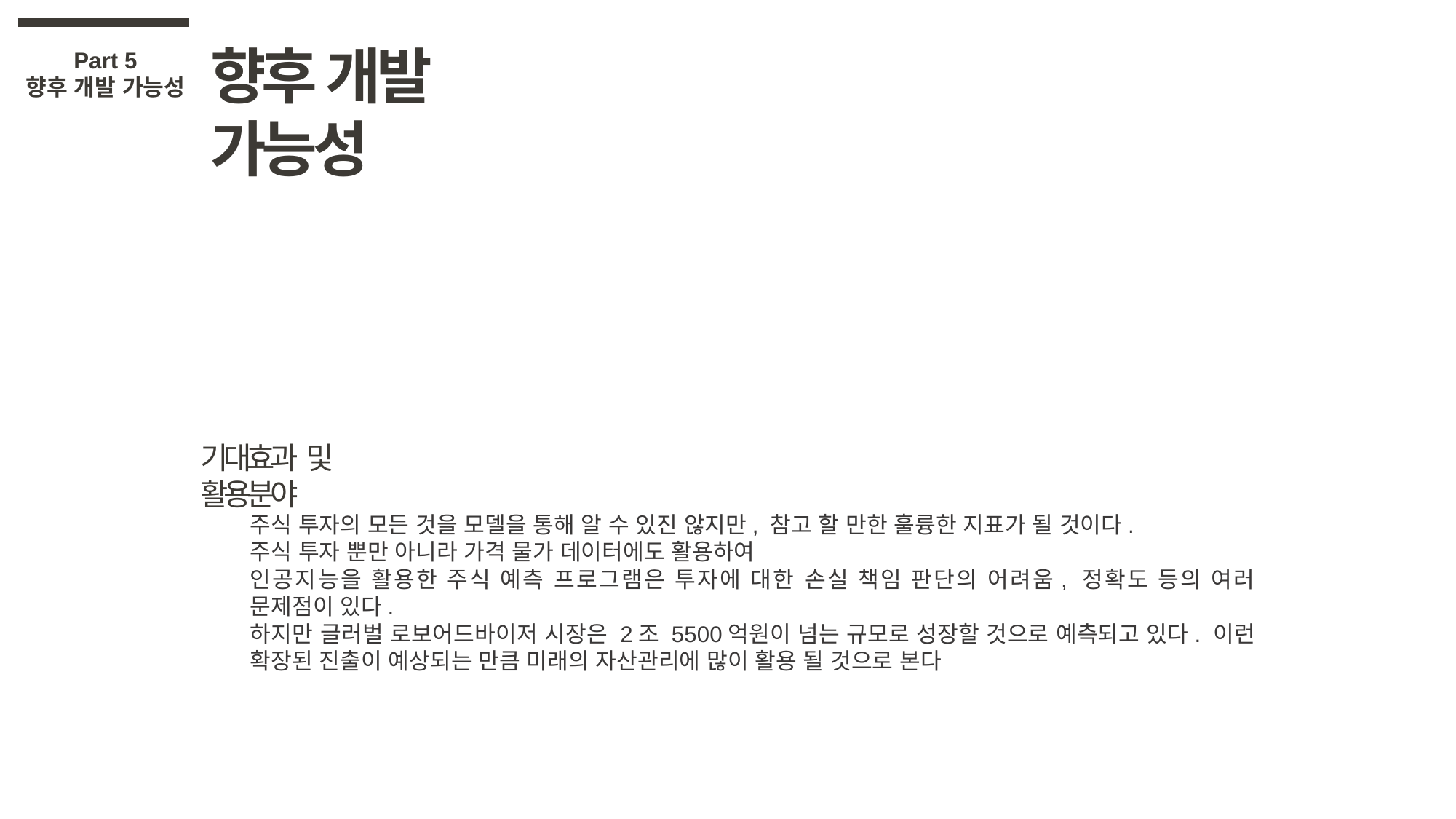

향후 개발 가능성
Part 5
향후 개발 가능성
기대효과   및  활용분야
주식 투자의 모든 것을 모델을 통해 알 수 있진 않지만, 참고 할 만한 훌륭한 지표가 될 것이다.
주식 투자 뿐만 아니라 가격 물가 데이터에도 활용하여
인공지능을 활용한 주식 예측 프로그램은 투자에 대한 손실 책임 판단의 어려움, 정확도 등의 여러 문제점이 있다.
하지만 글러벌 로보어드바이저 시장은 2조 5500억원이 넘는 규모로 성장할 것으로 예측되고 있다. 이런 확장된 진출이 예상되는 만큼 미래의 자산관리에 많이 활용 될 것으로 본다